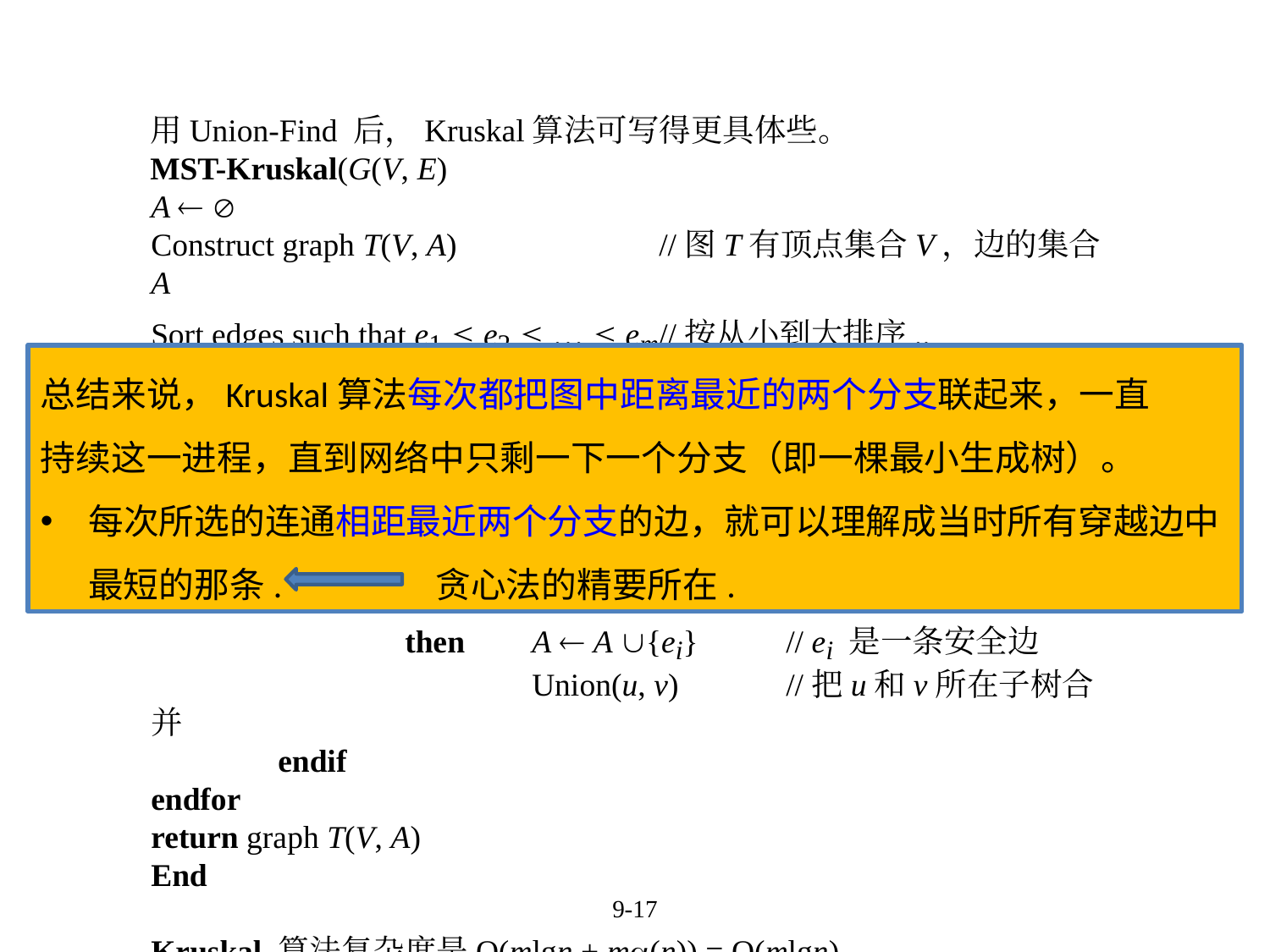

用Union-Find 后，Kruskal算法可写得更具体些。
MST-Kruskal(G(V, E)
A ← ∅
Construct graph T(V, A) 		//图T有顶点集合V，边的集合A
Sort edges such that e1 ≤ e2 ≤ … ≤ em	//按从小到大排序..
for each vertex v ∈ V
 	Make-Set(v) 		//初始化T中每个分支
endfor
for i ← 1 to m
 	Let ei = (u, v)
 	if Find(u) ≠ Find(v)
 		then	A ← A ∪{ei} 	// ei 是一条安全边
 			Union(u, v) 	//把u和v所在子树合并
 	endif
endfor
return graph T(V, A)
End

Kruskal 算法复杂度是O(mlgn + mα(n)) = O(mlgn)。
总结来说，Kruskal算法每次都把图中距离最近的两个分支联起来，一直
持续这一进程，直到网络中只剩一下一个分支（即一棵最小生成树）。
每次所选的连通相距最近两个分支的边，就可以理解成当时所有穿越边中
     最短的那条.                  贪心法的精要所在.

9-17